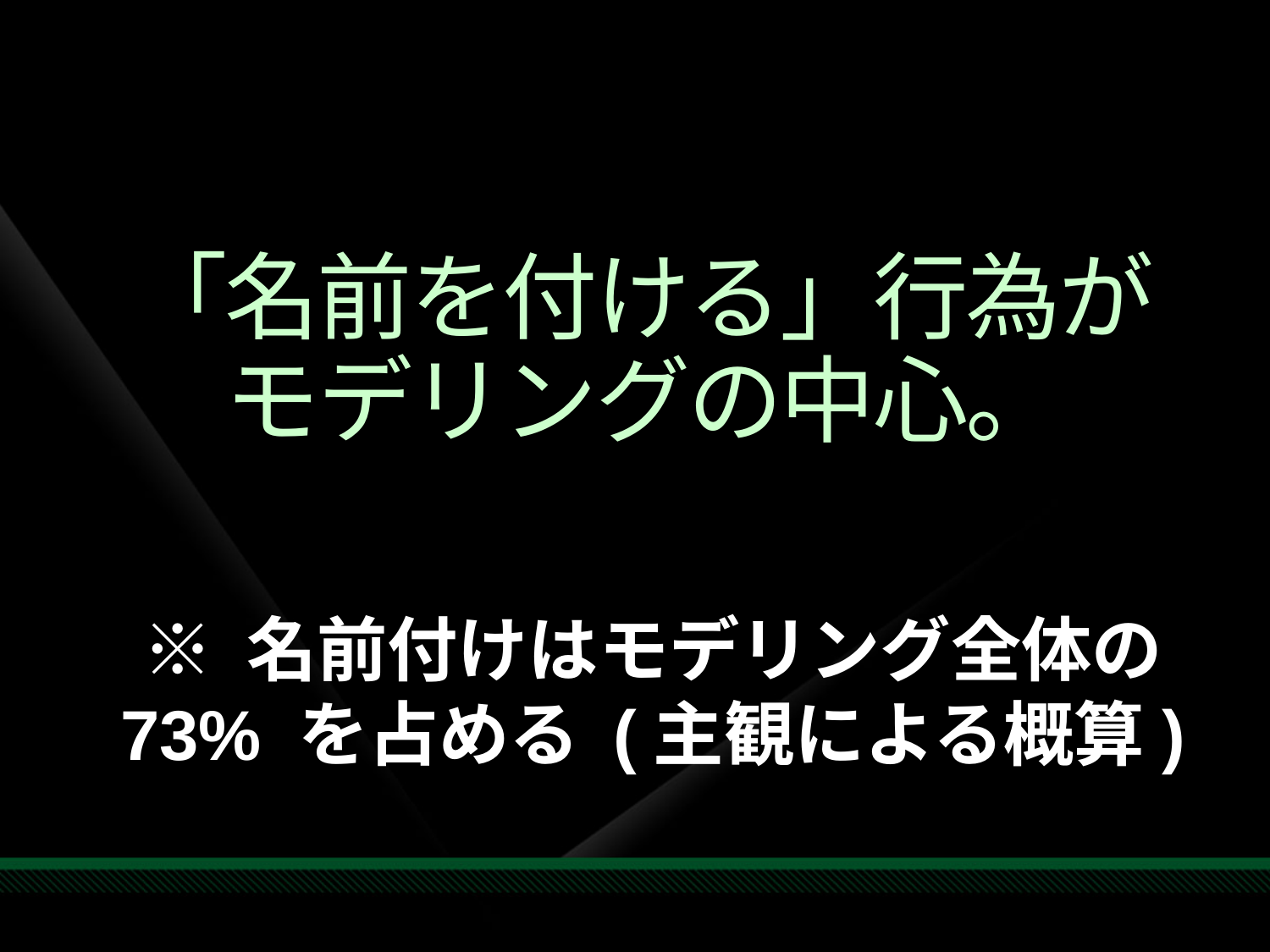

# 「名前を付ける」行為が モデリングの中心。
※ 名前付けはモデリング全体の
73% を占める (主観による概算)